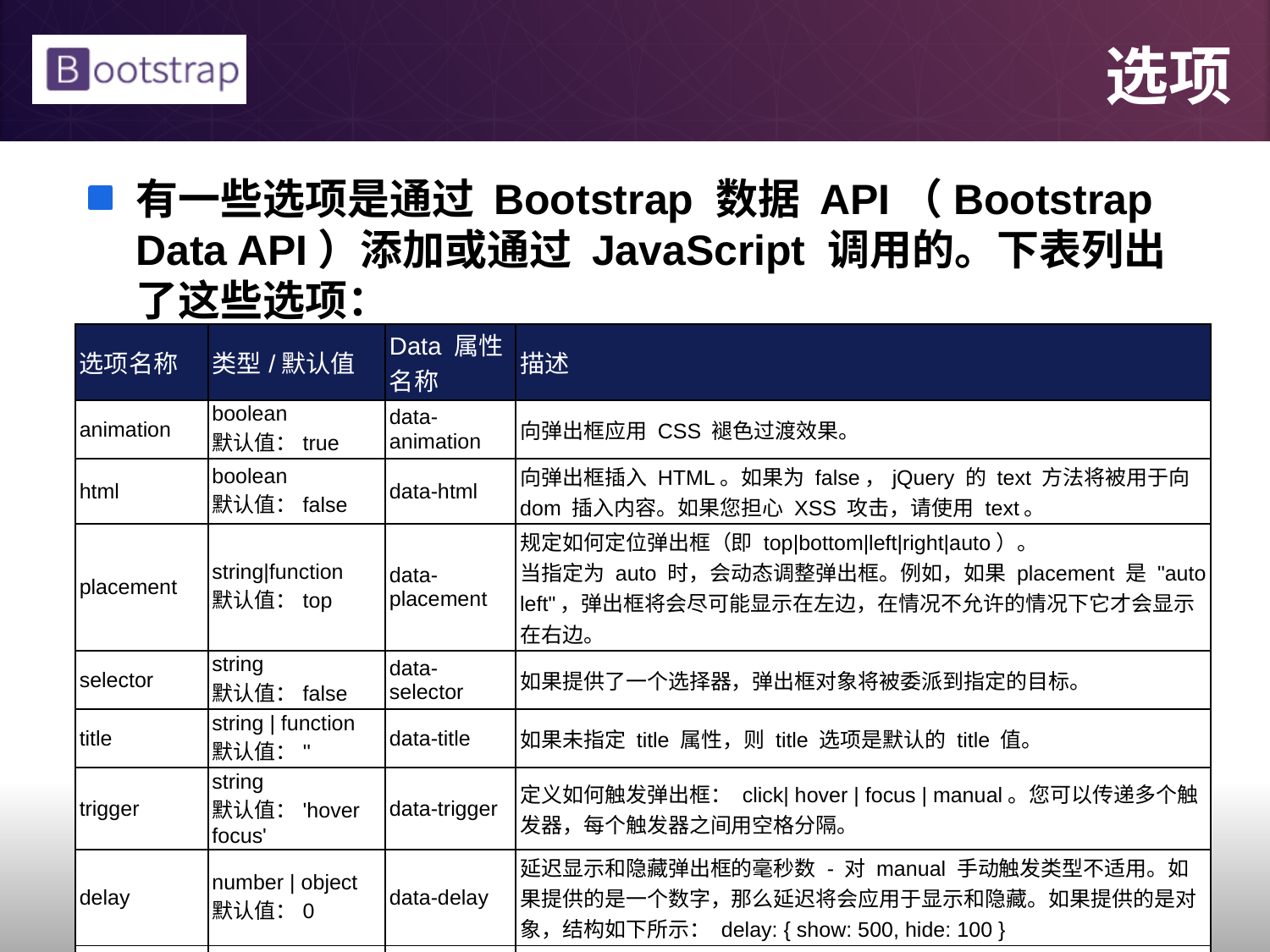

# 选项
有一些选项是通过 Bootstrap 数据 API（Bootstrap Data API）添加或通过 JavaScript 调用的。下表列出了这些选项：
| 选项名称 | 类型/默认值 | Data 属性名称 | 描述 |
| --- | --- | --- | --- |
| animation | boolean 默认值：true | data-animation | 向弹出框应用 CSS 褪色过渡效果。 |
| html | boolean 默认值：false | data-html | 向弹出框插入 HTML。如果为 false，jQuery 的 text 方法将被用于向 dom 插入内容。如果您担心 XSS 攻击，请使用 text。 |
| placement | string|function 默认值：top | data-placement | 规定如何定位弹出框（即 top|bottom|left|right|auto）。 当指定为 auto 时，会动态调整弹出框。例如，如果 placement 是 "auto left"，弹出框将会尽可能显示在左边，在情况不允许的情况下它才会显示在右边。 |
| selector | string 默认值：false | data-selector | 如果提供了一个选择器，弹出框对象将被委派到指定的目标。 |
| title | string | function 默认值：'' | data-title | 如果未指定 title 属性，则 title 选项是默认的 title 值。 |
| trigger | string 默认值：'hover focus' | data-trigger | 定义如何触发弹出框： click| hover | focus | manual。您可以传递多个触发器，每个触发器之间用空格分隔。 |
| delay | number | object 默认值：0 | data-delay | 延迟显示和隐藏弹出框的毫秒数 - 对 manual 手动触发类型不适用。如果提供的是一个数字，那么延迟将会应用于显示和隐藏。如果提供的是对象，结构如下所示： delay: { show: 500, hide: 100 } |
| container | string | false 默认值：false | data-container | 向指定元素追加弹出框。 实例： container: 'body' |